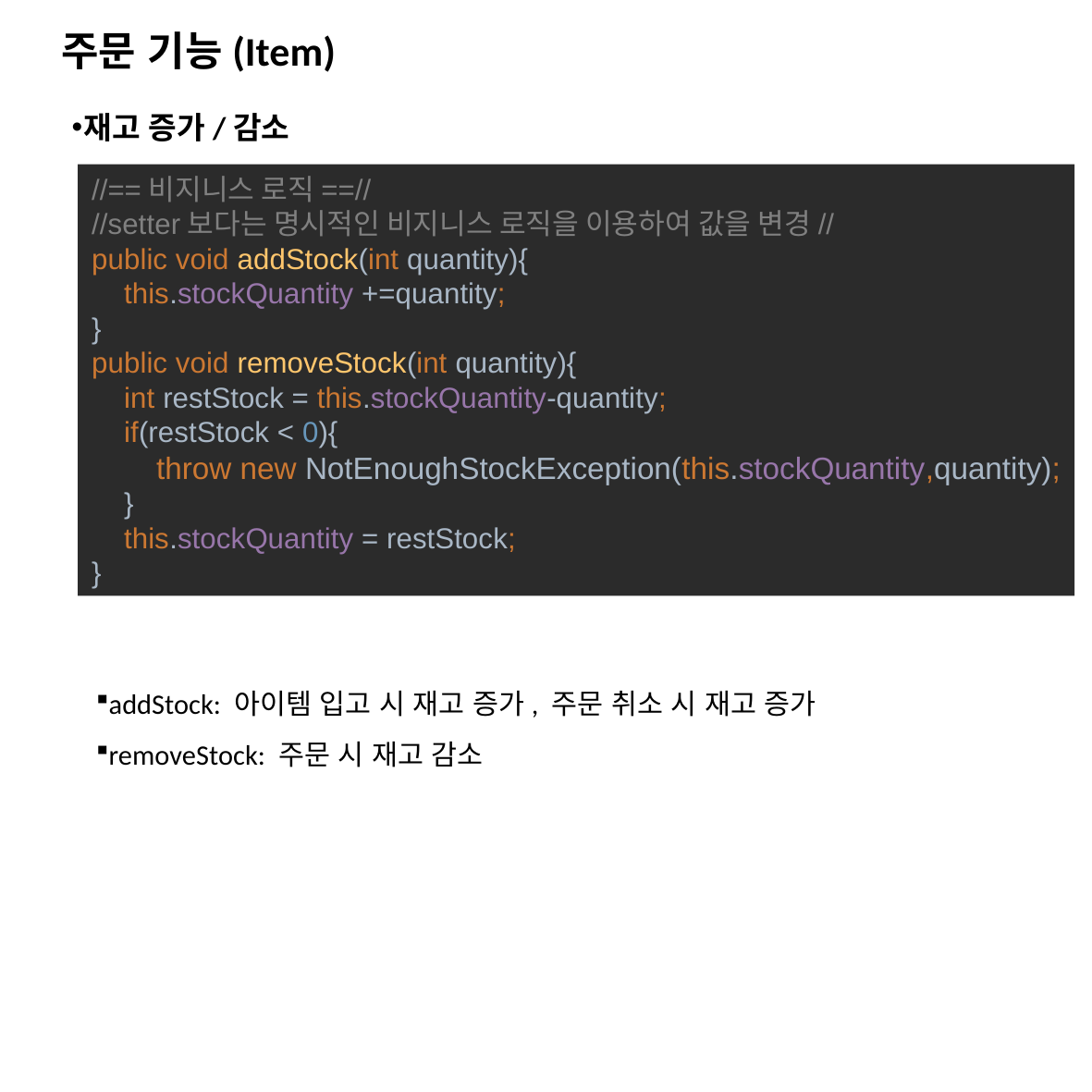

# 주문 기능(Item)
재고 증가/감소

addStock: 아이템 입고 시 재고 증가, 주문 취소 시 재고 증가
removeStock: 주문 시 재고 감소

//==비지니스 로직==//
//setter보다는 명시적인 비지니스 로직을 이용하여 값을 변경//
public void addStock(int quantity){
    this.stockQuantity +=quantity;
}
public void removeStock(int quantity){
    int restStock = this.stockQuantity-quantity;
    if(restStock < 0){
        throw new NotEnoughStockException(this.stockQuantity,quantity);
    }
    this.stockQuantity = restStock;
}